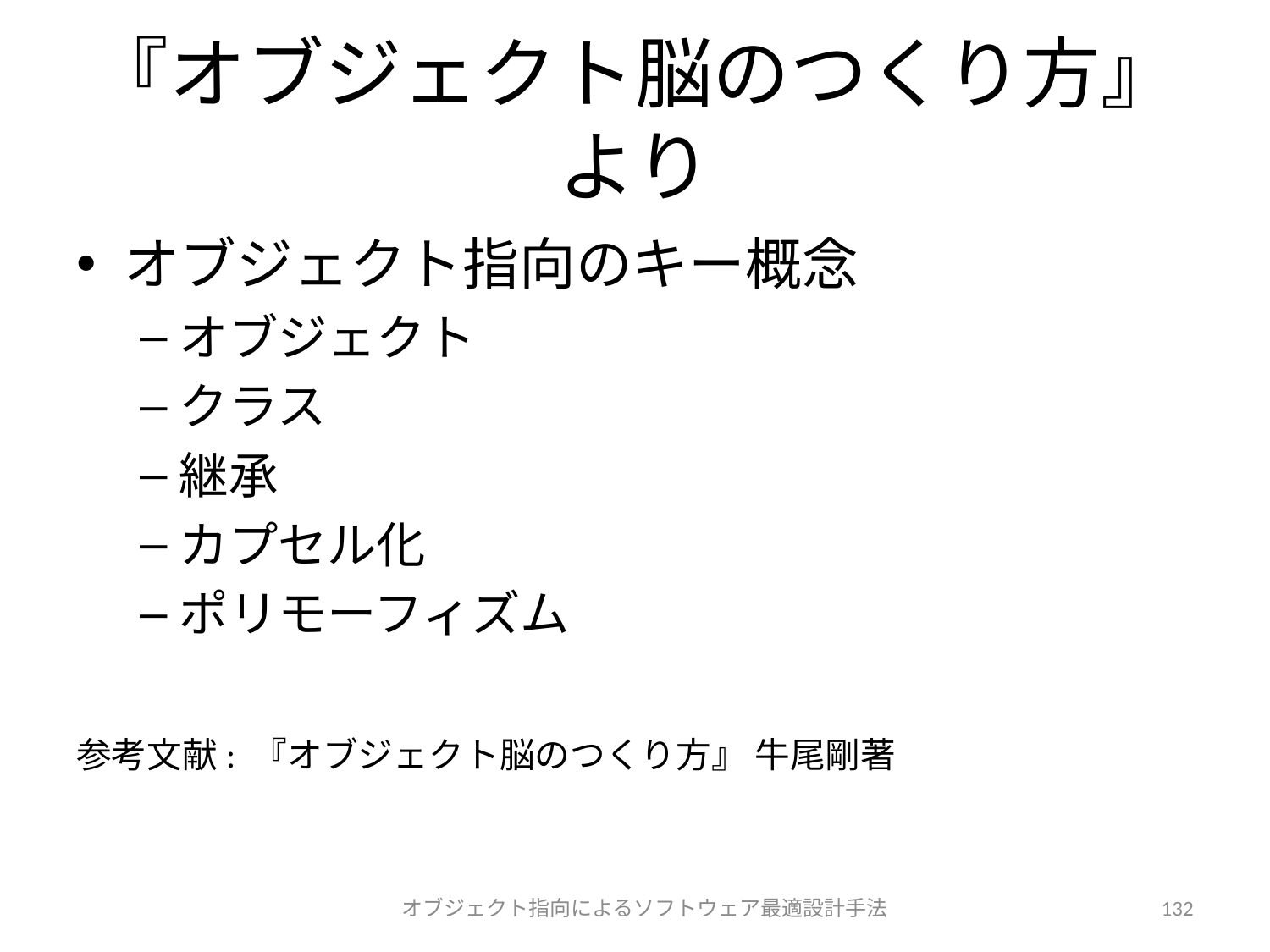

# 『オブジェクト脳のつくり方』より
オブジェクト指向のキー概念
オブジェクト
クラス
継承
カプセル化
ポリモーフィズム

参考文献: 『オブジェクト脳のつくり方』 牛尾剛著
オブジェクト指向によるソフトウェア最適設計手法
132